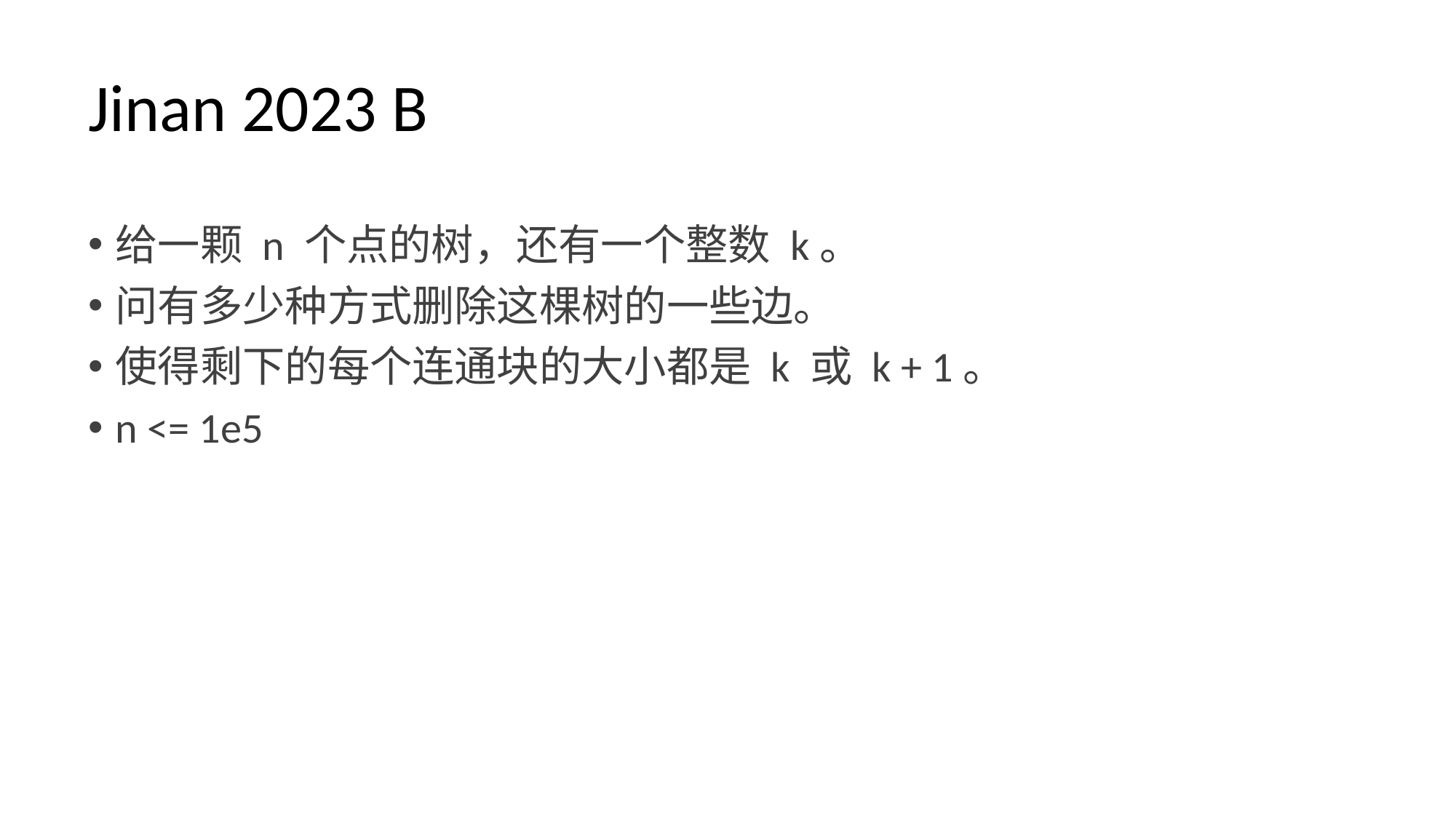

# Jinan 2023 B
给一颗 n 个点的树，还有一个整数 k。
问有多少种方式删除这棵树的一些边。
使得剩下的每个连通块的大小都是 k 或 k + 1。
n <= 1e5